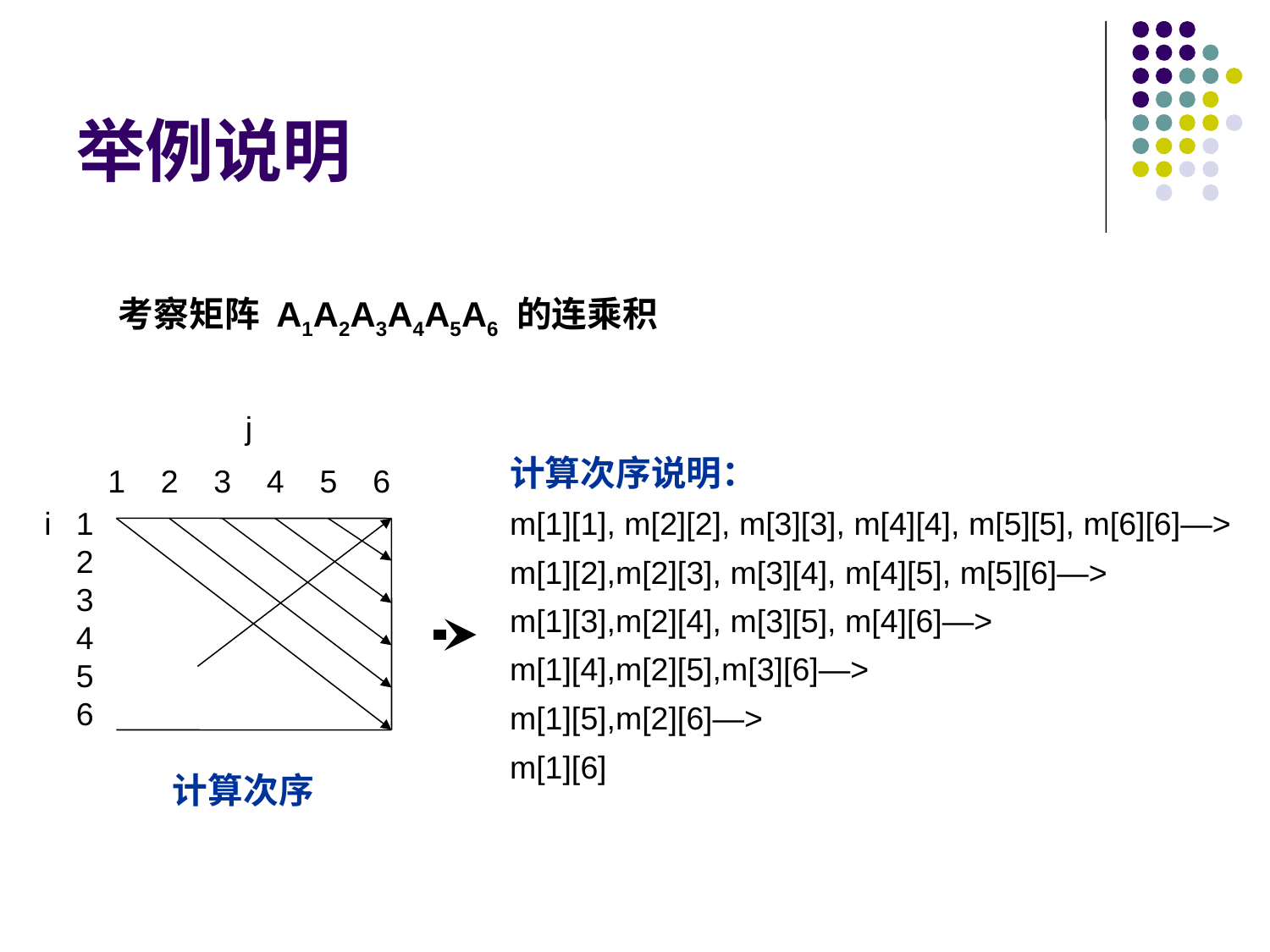

# 举例说明
考察矩阵 A1A2A3A4A5A6 的连乘积
j
1    2    3    4    5    6
i
123456

计算次序
计算次序说明：
m[1][1], m[2][2], m[3][3], m[4][4], m[5][5], m[6][6]—>
m[1][2],m[2][3], m[3][4], m[4][5], m[5][6]—>
m[1][3],m[2][4], m[3][5], m[4][6]—>
m[1][4],m[2][5],m[3][6]—>
m[1][5],m[2][6]—>
m[1][6]